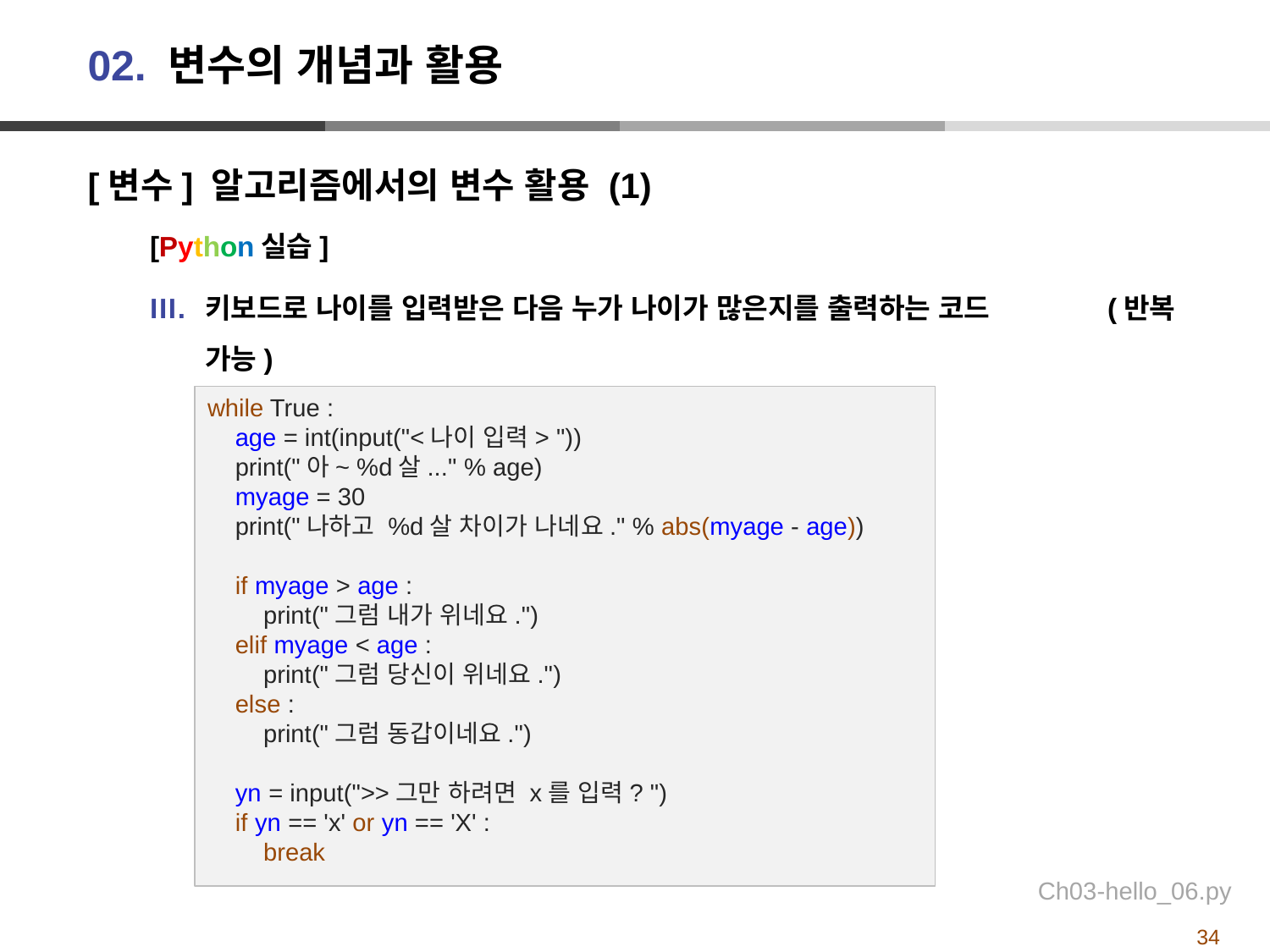

# 02. 변수의 개념과 활용
[변수] 알고리즘에서의 변수 활용 (1)
[Python실습]
키보드로 나이를 입력받은 다음 누가 나이가 많은지를 출력하는 코드              (반복 가능)

while True :
    age = int(input("<나이 입력> "))
    print("아~ %d살..." % age)
    myage = 30
    print("나하고 %d살 차이가 나네요." % abs(myage - age))

    if myage > age :
        print("그럼 내가 위네요.")
    elif myage < age :
        print("그럼 당신이 위네요.")
    else :
        print("그럼 동갑이네요.")

    yn = input(">>그만 하려면 x를 입력? ")
    if yn == 'x' or yn == 'X' :
        break
Ch03-hello_06.py